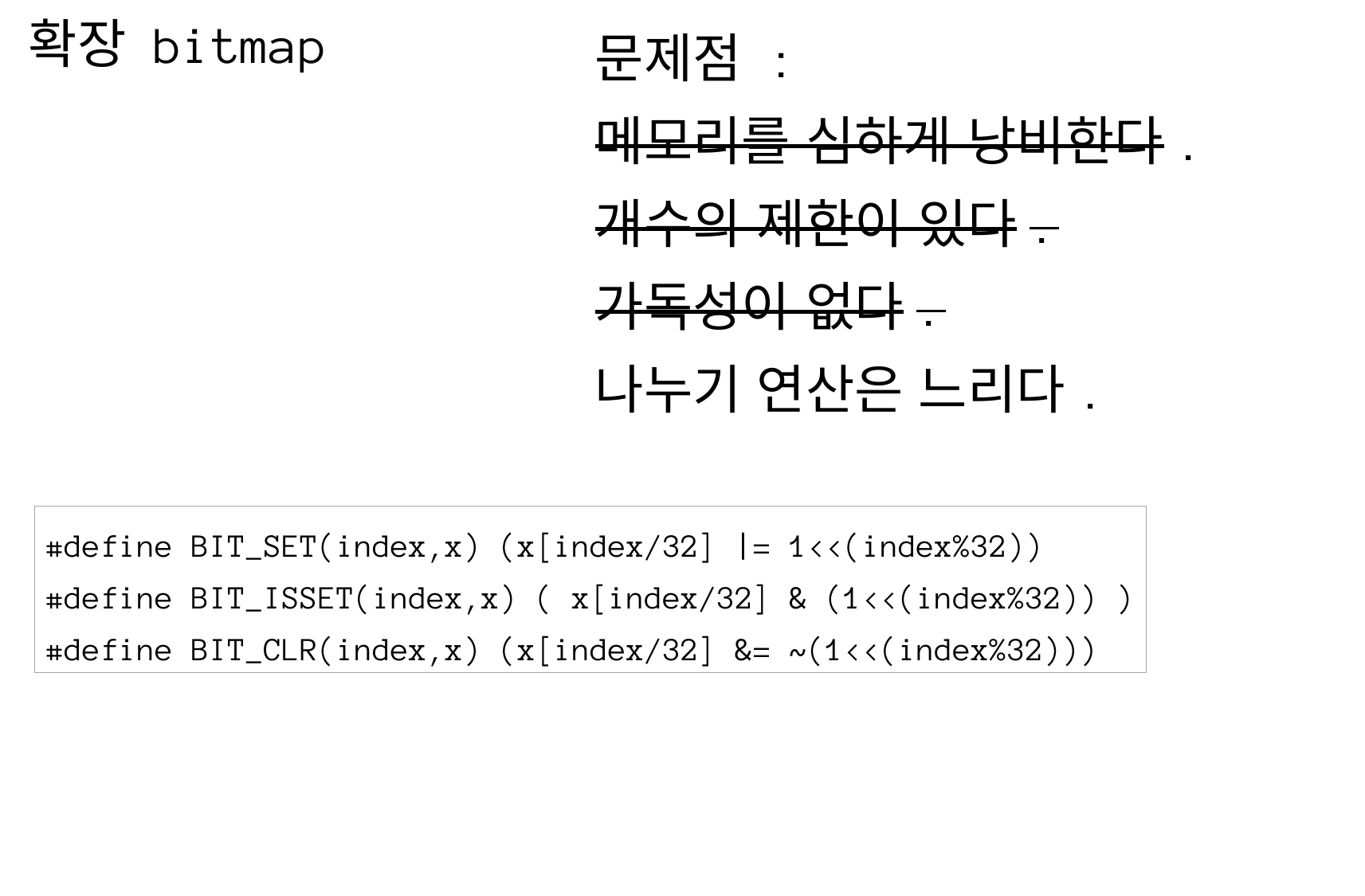

문제점 :
메모리를 심하게 낭비한다.
개수의 제한이 있다.
가독성이 없다.
나누기 연산은 느리다.
확장 bitmap
#define BIT_SET(index,x) (x[index/32] |= 1<<(index%32))
#define BIT_ISSET(index,x) ( x[index/32] & (1<<(index%32)) )
#define BIT_CLR(index,x) (x[index/32] &= ~(1<<(index%32)))